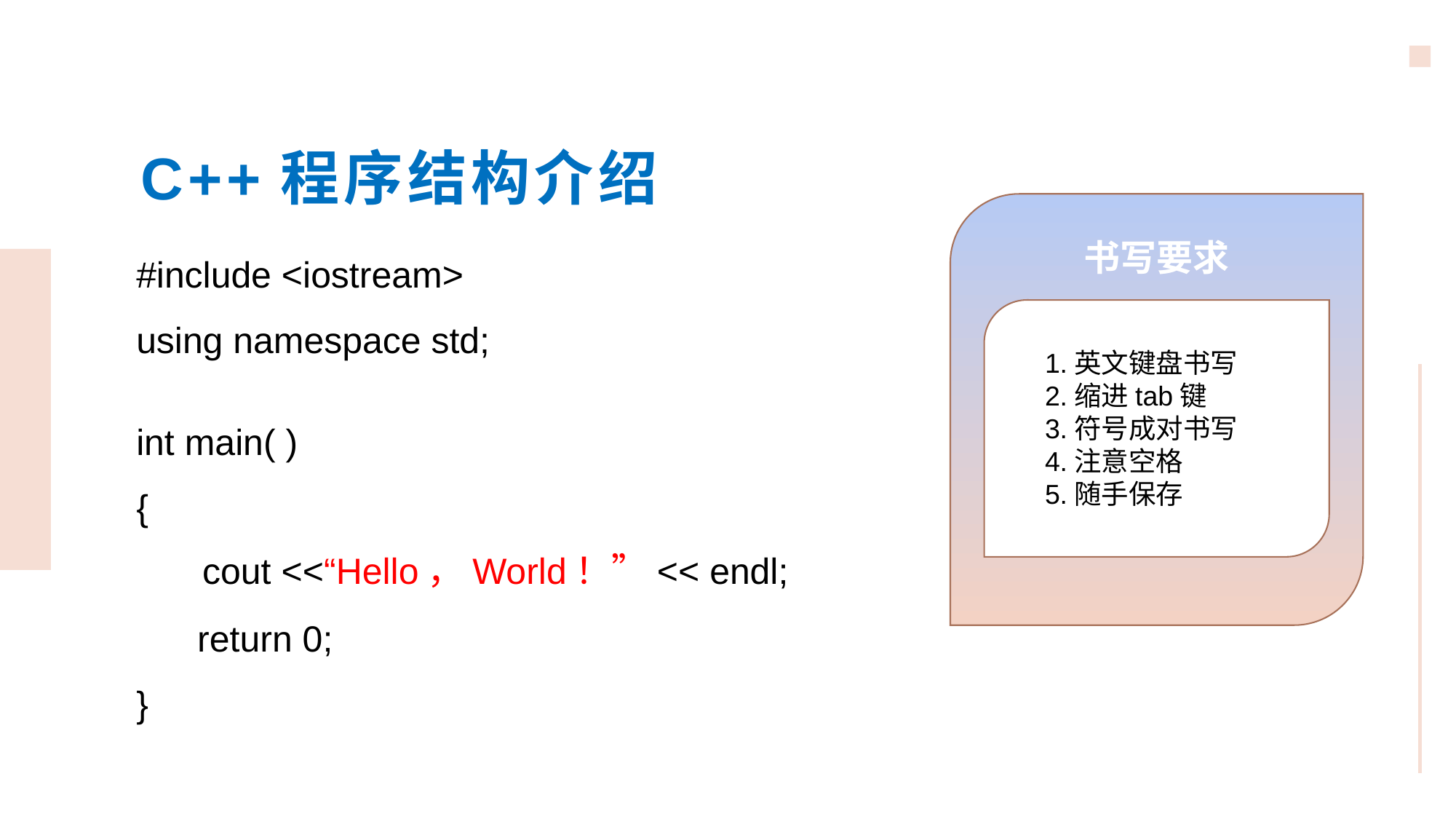

C++程序结构介绍

#include <iostream>
using namespace std;
int main( )
{

      return 0;
}
书写要求

1.英文键盘书写
2.缩进tab键
3.符号成对书写
4.注意空格
5.随手保存
cout <<“Hello，World！”<< endl;